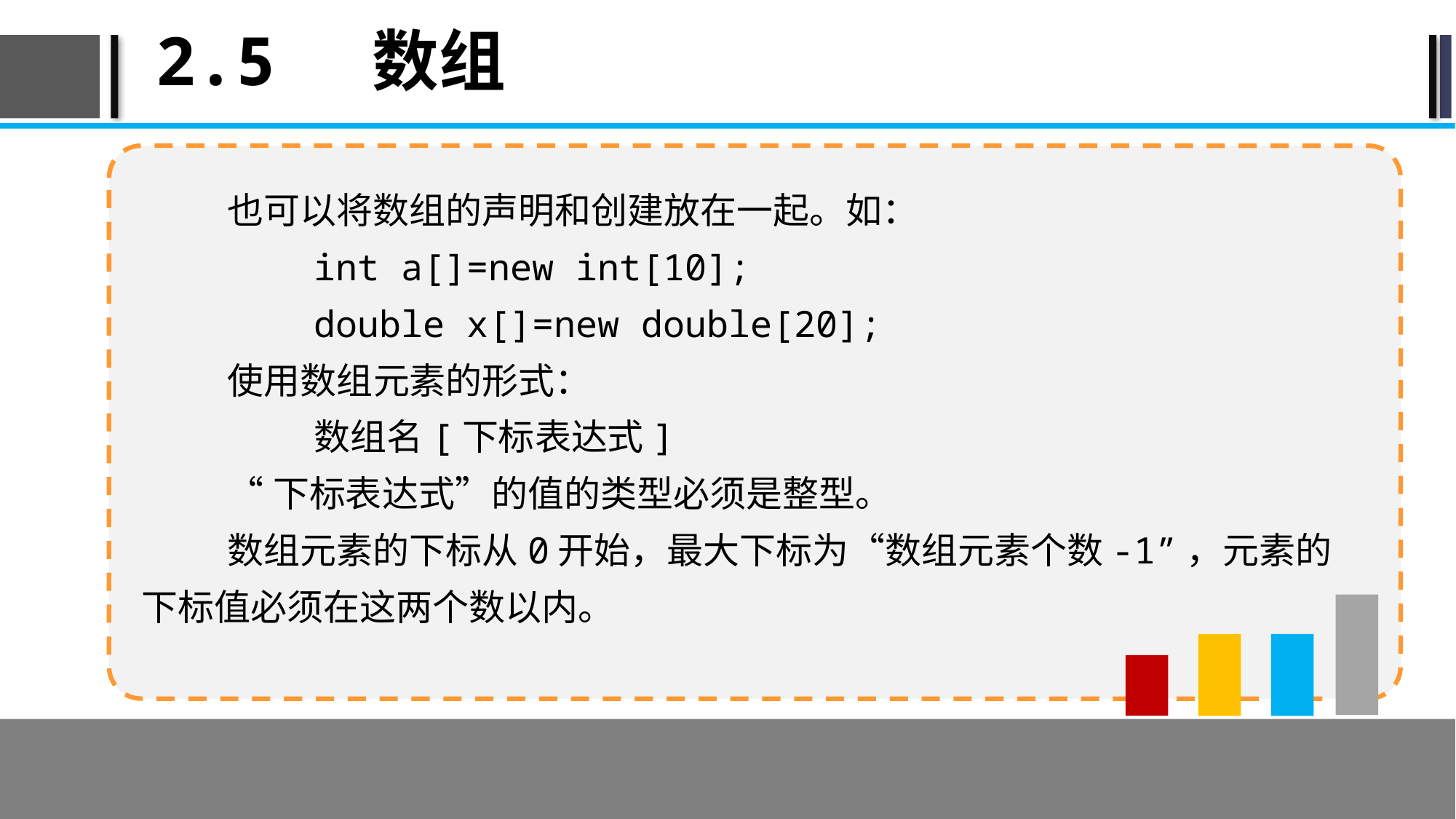

# 2.5  数组

也可以将数组的声明和创建放在一起。如：
int a[]=new int[10];
double x[]=new double[20];
使用数组元素的形式：
数组名[下标表达式]
“下标表达式”的值的类型必须是整型。
数组元素的下标从0开始，最大下标为“数组元素个数-1”，元素的下标值必须在这两个数以内。